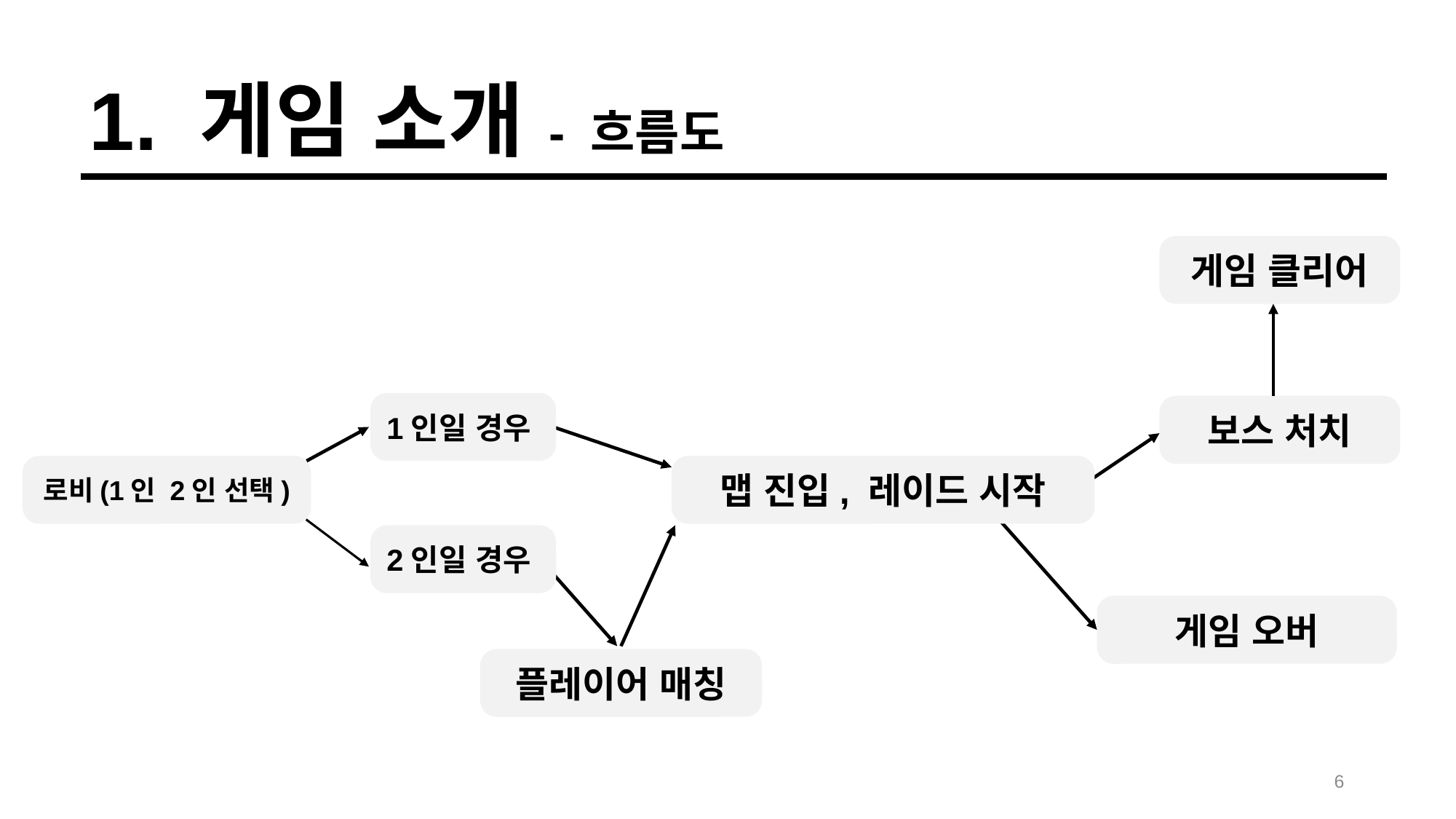

1. 게임 소개 - 흐름도
게임 클리어
1인일 경우
보스 처치
로비(1인 2인 선택)
맵 진입, 레이드 시작
2인일 경우
게임 오버
플레이어 매칭
6